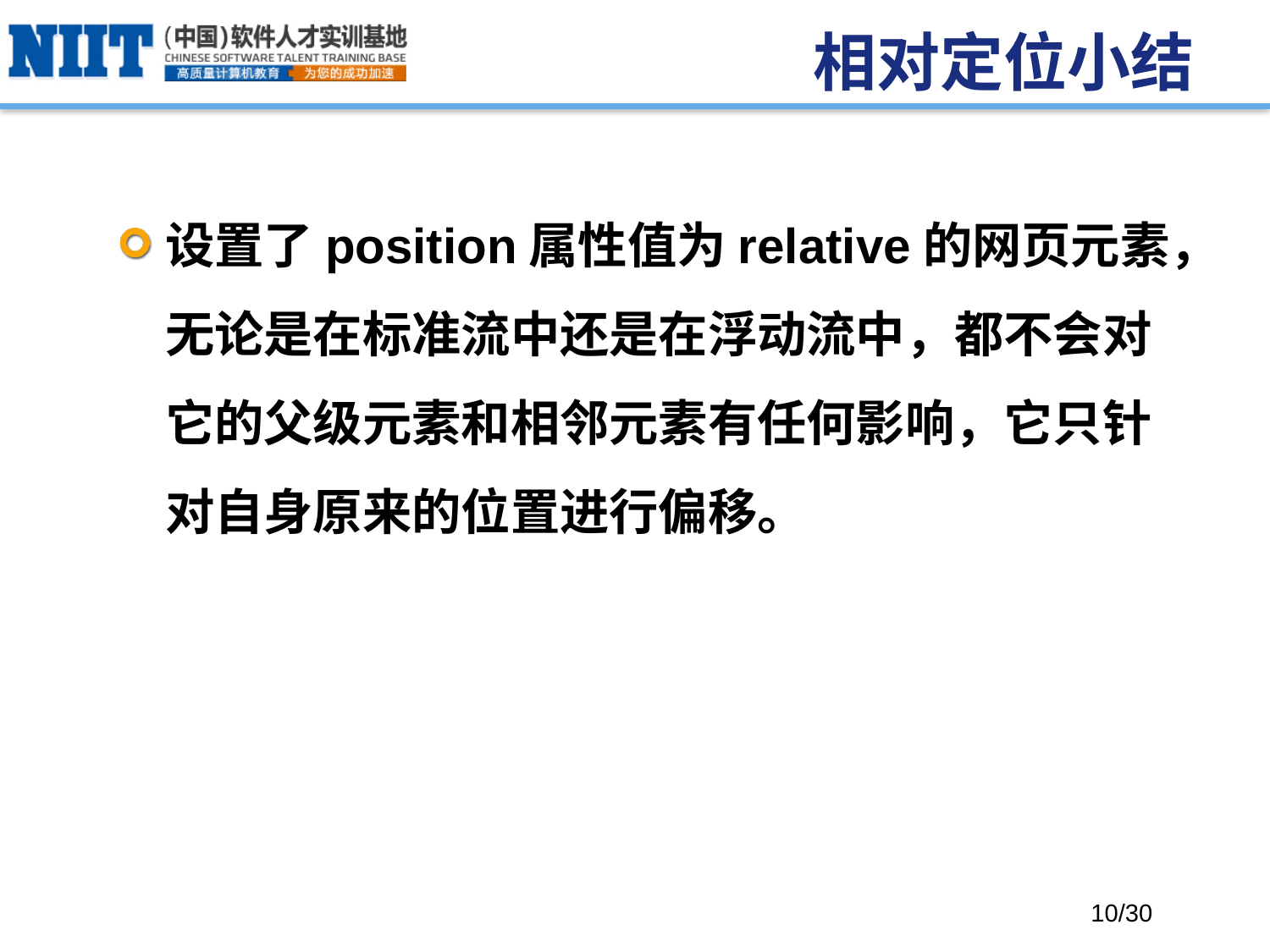

# 相对定位小结
设置了position属性值为relative的网页元素，无论是在标准流中还是在浮动流中，都不会对它的父级元素和相邻元素有任何影响，它只针对自身原来的位置进行偏移。
10/30